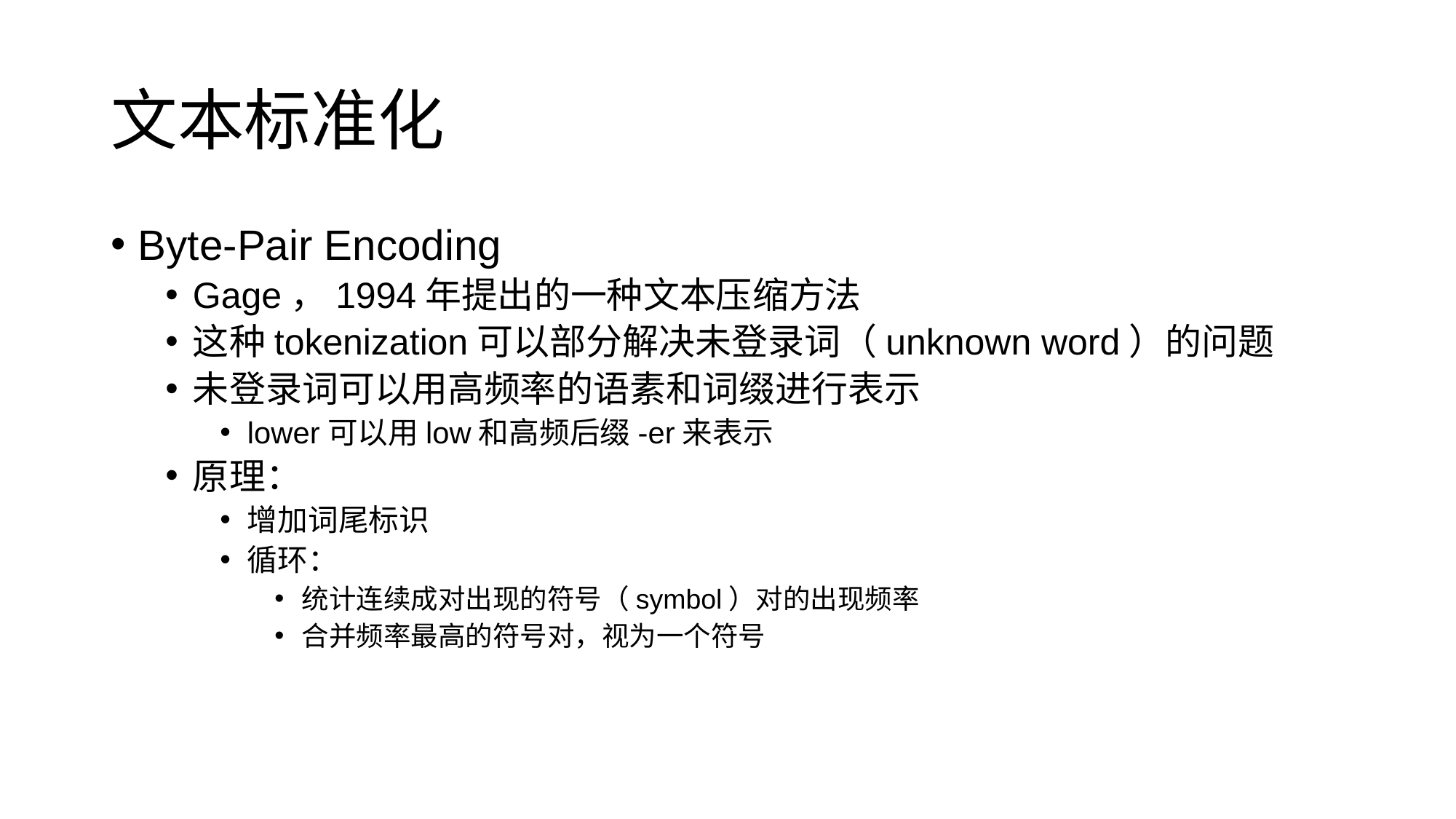

# 文本标准化
Byte-Pair Encoding
Gage，1994年提出的一种文本压缩方法
这种tokenization可以部分解决未登录词（unknown word）的问题
未登录词可以用高频率的语素和词缀进行表示
lower可以用low和高频后缀-er来表示
原理：
增加词尾标识
循环：
统计连续成对出现的符号（symbol）对的出现频率
合并频率最高的符号对，视为一个符号